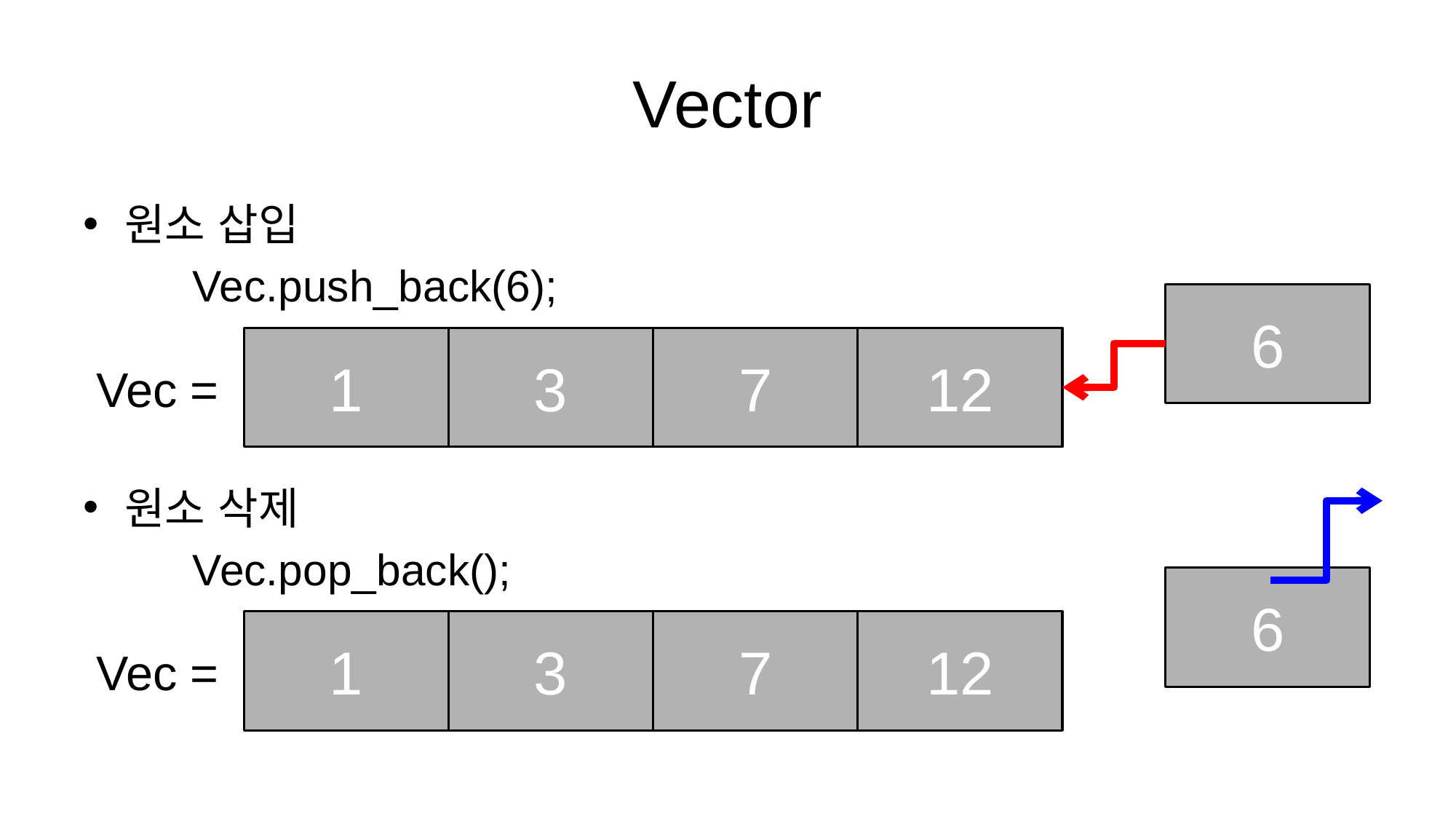

# Vector
원소 삽입
	Vec.push_back(6);

6
1
3
7
12
Vec =
원소 삭제
	Vec.pop_back();
6
1
3
7
12
Vec =